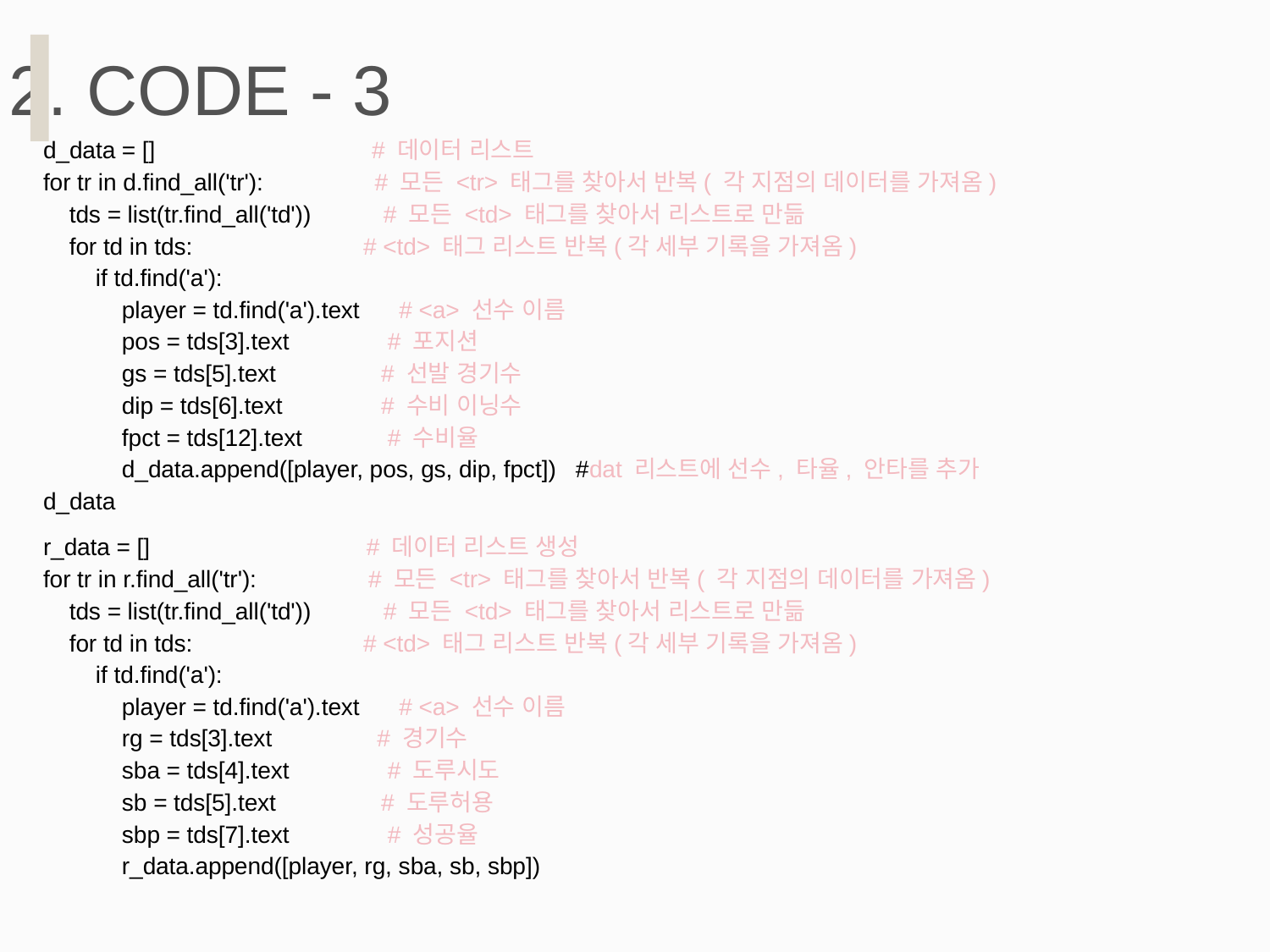

2. CODE - 3
d_data = []                                 # 데이터 리스트
for tr in d.find_all('tr'):                 # 모든 <tr> 태그를 찾아서 반복( 각 지점의 데이터를 가져옴)
    tds = list(tr.find_all('td'))           # 모든 <td> 태그를 찾아서 리스트로 만듦
    for td in tds:                          # <td> 태그 리스트 반복(각 세부 기록을 가져옴)
        if td.find('a'):
            player = td.find('a').text      # <a> 선수 이름
            pos = tds[3].text               # 포지션
            gs = tds[5].text                # 선발 경기수
            dip = tds[6].text               # 수비 이닝수
            fpct = tds[12].text             # 수비율
            d_data.append([player, pos, gs, dip, fpct])   #dat 리스트에 선수, 타율, 안타를 추가
d_data
r_data = []                                 # 데이터 리스트 생성
for tr in r.find_all('tr'):                 # 모든 <tr> 태그를 찾아서 반복( 각 지점의 데이터를 가져옴)
    tds = list(tr.find_all('td'))           # 모든 <td> 태그를 찾아서 리스트로 만듦
    for td in tds:                          # <td> 태그 리스트 반복(각 세부 기록을 가져옴)
        if td.find('a'):
            player = td.find('a').text      # <a> 선수 이름
            rg = tds[3].text                # 경기수
            sba = tds[4].text               # 도루시도
            sb = tds[5].text                # 도루허용
            sbp = tds[7].text               # 성공율
            r_data.append([player, rg, sba, sb, sbp])